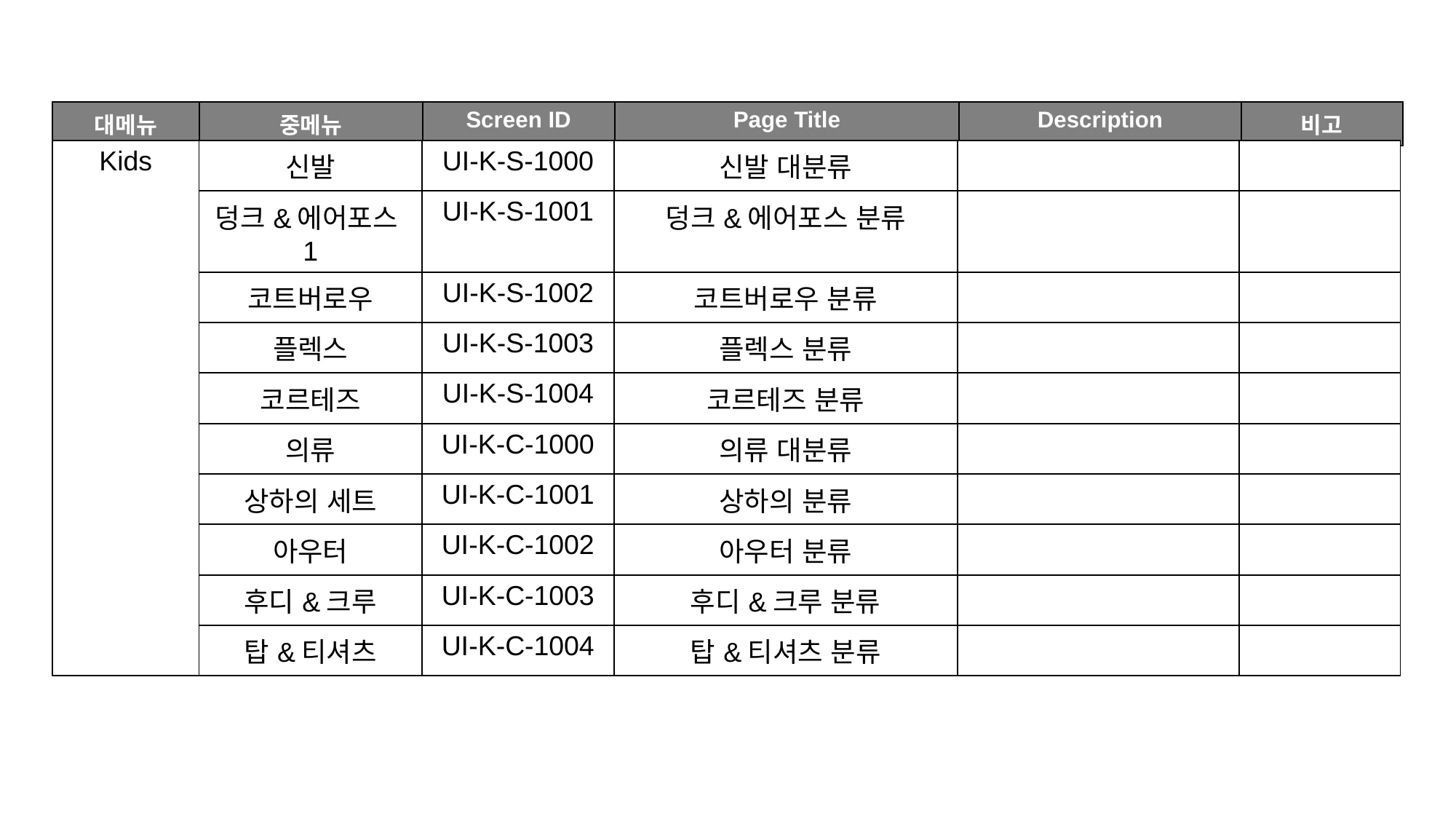

| 대메뉴 | 중메뉴 | Screen ID | Page Title | Description | 비고 |
| --- | --- | --- | --- | --- | --- |
| Kids | 신발 | UI-K-S-1000 | 신발 대분류 |  |  |
| --- | --- | --- | --- | --- | --- |
|  | 덩크&에어포스1 | UI-K-S-1001 | 덩크&에어포스 분류 |  |  |
|  | 코트버로우 | UI-K-S-1002 | 코트버로우 분류 |  |  |
|  | 플렉스 | UI-K-S-1003 | 플렉스 분류 |  |  |
|  | 코르테즈 | UI-K-S-1004 | 코르테즈 분류 |  |  |
|  | 의류 | UI-K-C-1000 | 의류 대분류 |  |  |
|  | 상하의 세트 | UI-K-C-1001 | 상하의 분류 |  |  |
|  | 아우터 | UI-K-C-1002 | 아우터 분류 |  |  |
|  | 후디&크루 | UI-K-C-1003 | 후디&크루 분류 |  |  |
|  | 탑&티셔츠 | UI-K-C-1004 | 탑&티셔츠 분류 |  |  |